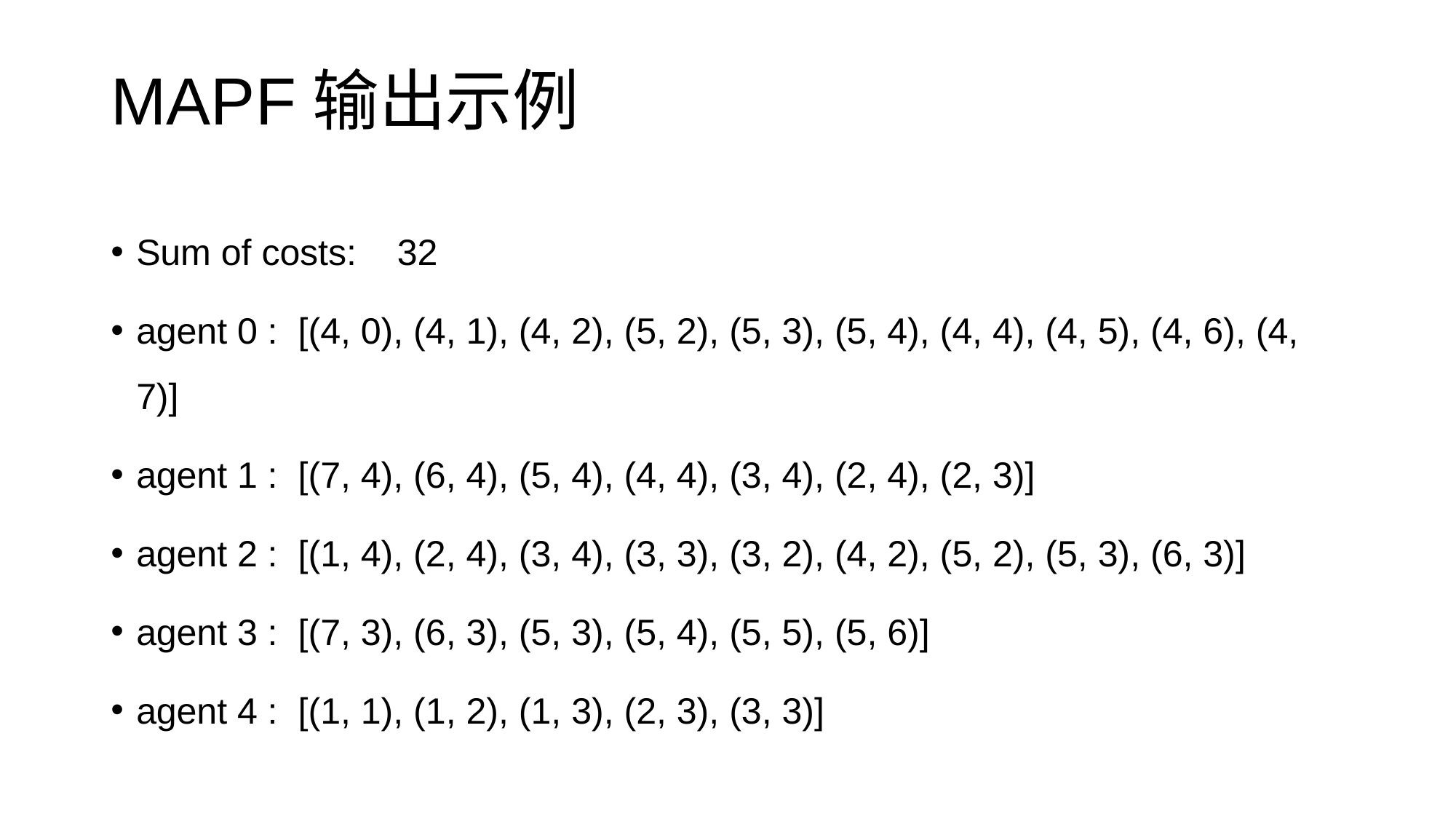

# MAPF输出示例
Sum of costs:    32
agent 0 :  [(4, 0), (4, 1), (4, 2), (5, 2), (5, 3), (5, 4), (4, 4), (4, 5), (4, 6), (4, 7)]
agent 1 :  [(7, 4), (6, 4), (5, 4), (4, 4), (3, 4), (2, 4), (2, 3)]
agent 2 :  [(1, 4), (2, 4), (3, 4), (3, 3), (3, 2), (4, 2), (5, 2), (5, 3), (6, 3)]
agent 3 :  [(7, 3), (6, 3), (5, 3), (5, 4), (5, 5), (5, 6)]
agent 4 :  [(1, 1), (1, 2), (1, 3), (2, 3), (3, 3)]